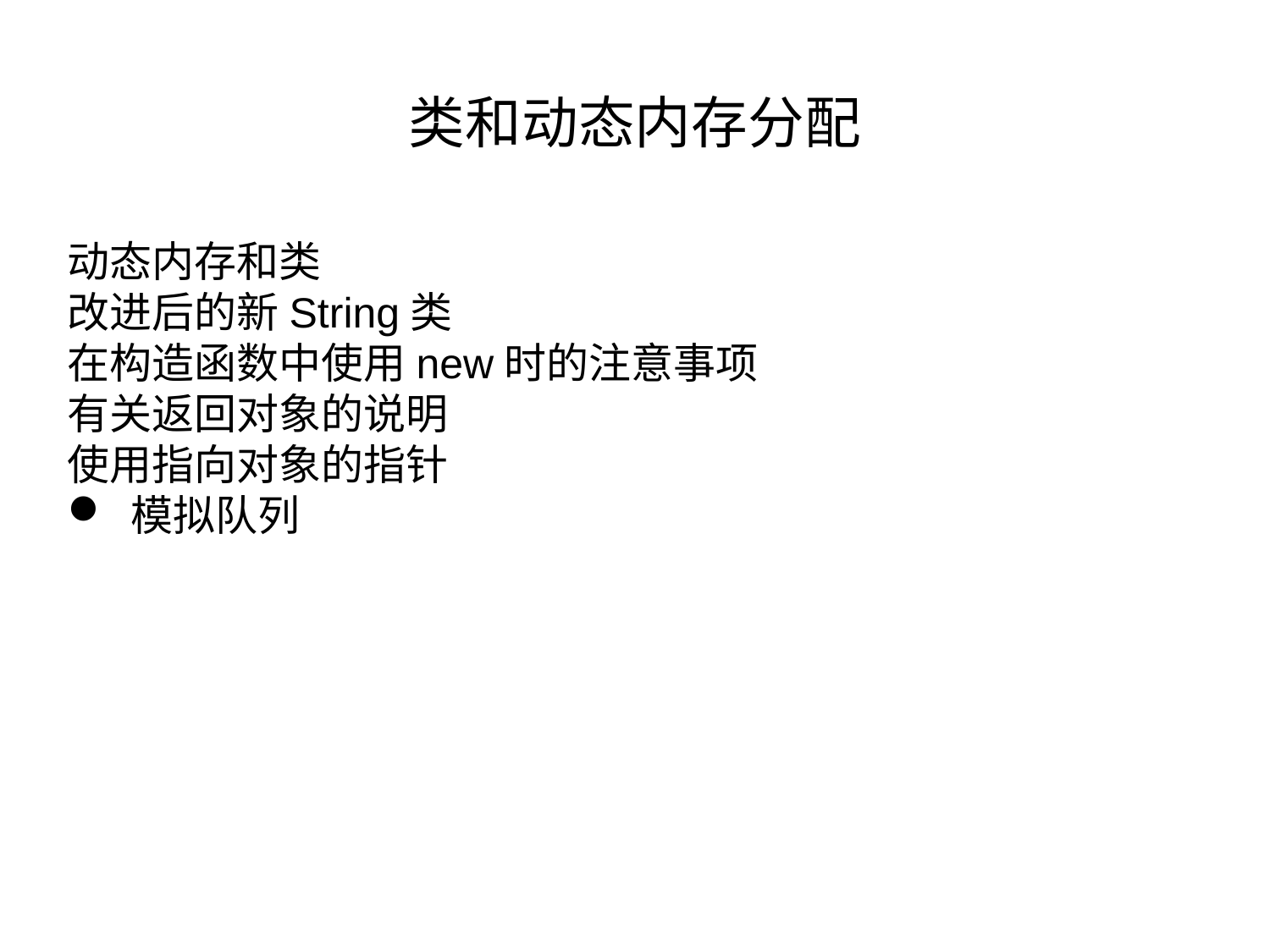

类和动态内存分配
动态内存和类
改进后的新String类
在构造函数中使用new时的注意事项
有关返回对象的说明
使用指向对象的指针
模拟队列